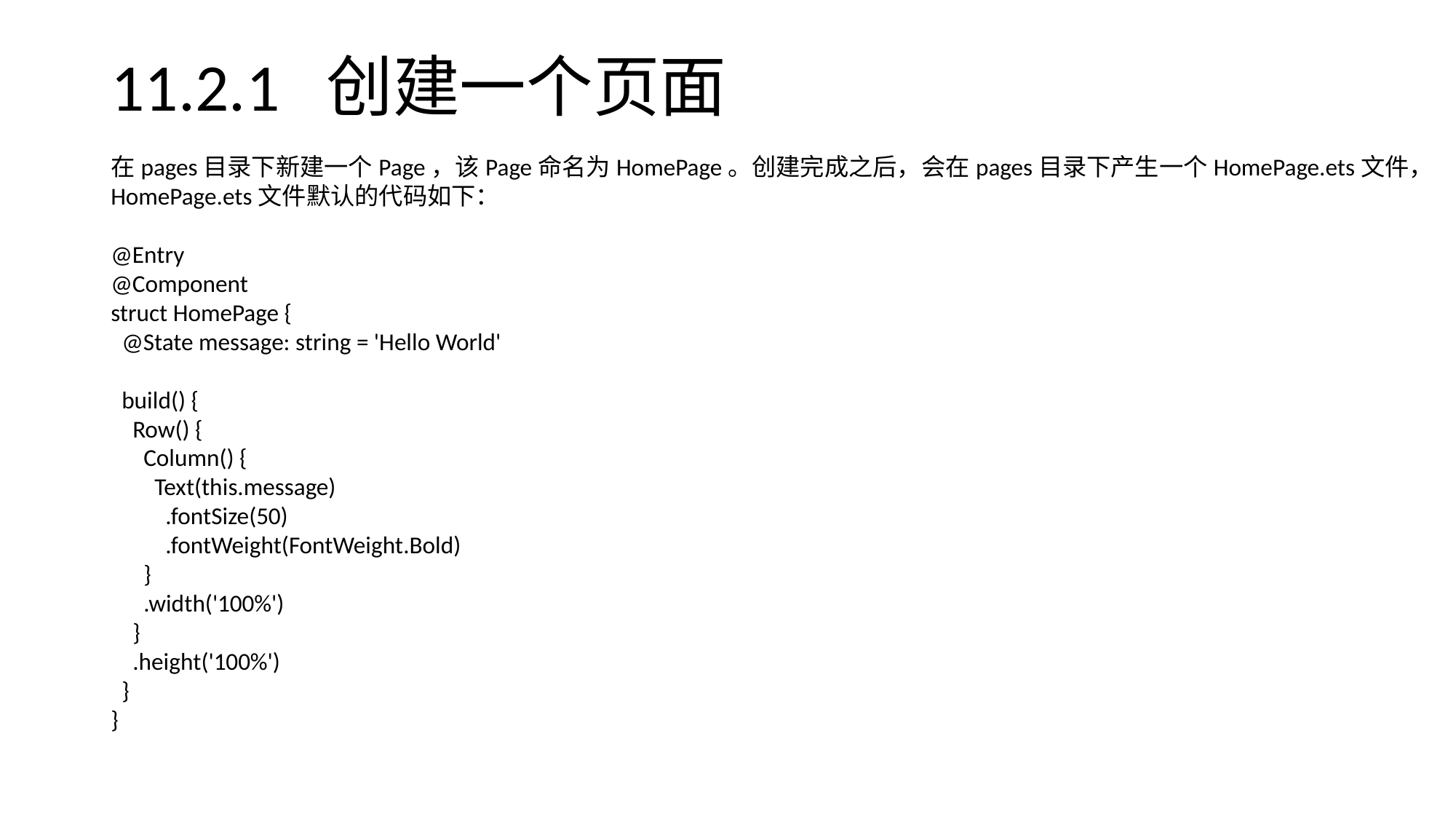

# 11.2.1  创建一个页面
在pages目录下新建一个Page，该Page命名为HomePage。创建完成之后，会在pages目录下产生一个HomePage.ets文件，HomePage.ets文件默认的代码如下：

@Entry
@Component
struct HomePage {
  @State message: string = 'Hello World'

  build() {
    Row() {
      Column() {
        Text(this.message)
          .fontSize(50)
          .fontWeight(FontWeight.Bold)
      }
      .width('100%')
    }
    .height('100%')
  }
}